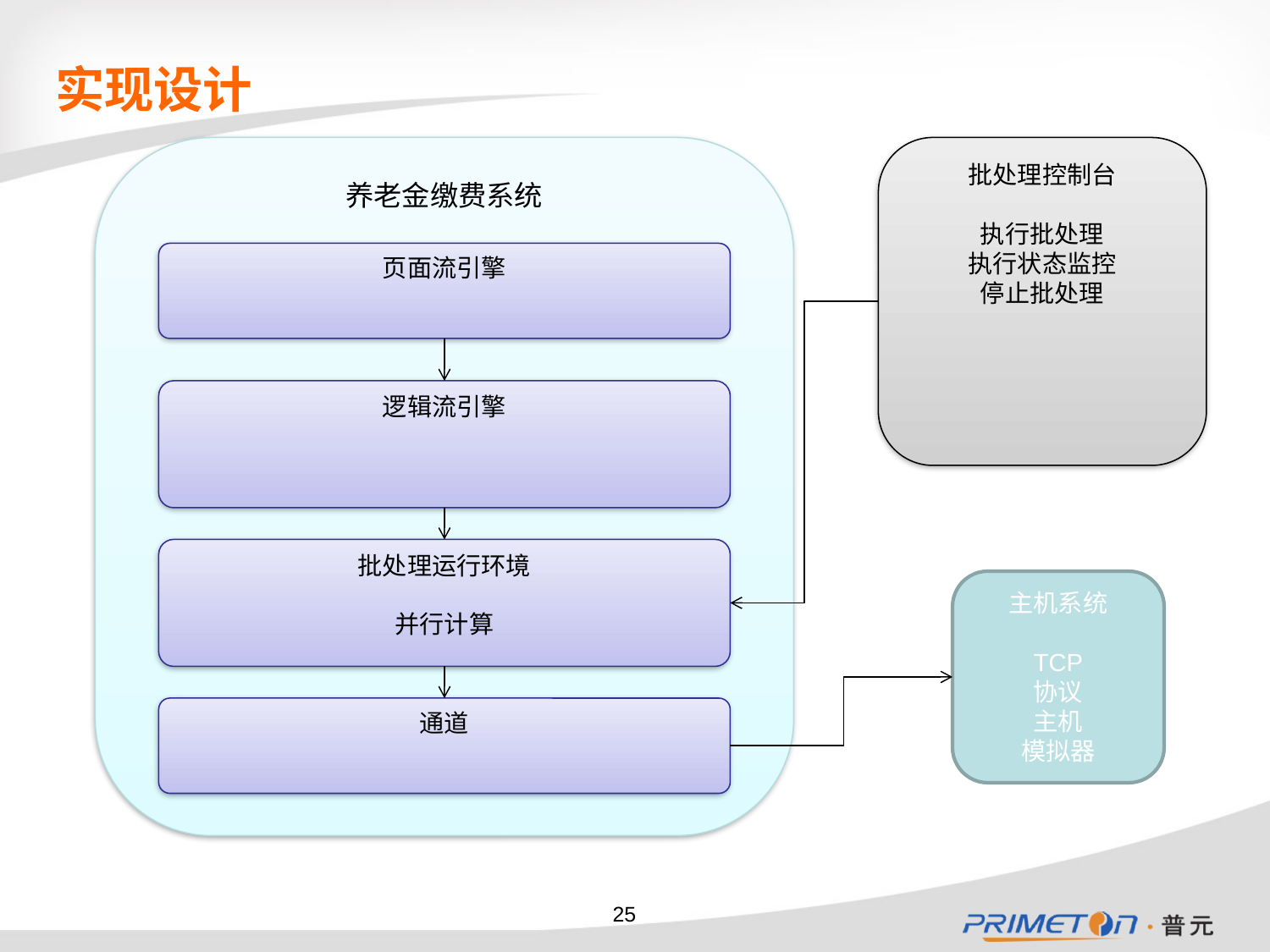

# 实现设计
养老金缴费系统
批处理控制台

执行批处理
执行状态监控
停止批处理
页面流引擎
逻辑流引擎

批处理运行环境

并行计算
主机系统

TCP
协议
主机
模拟器
通道
25